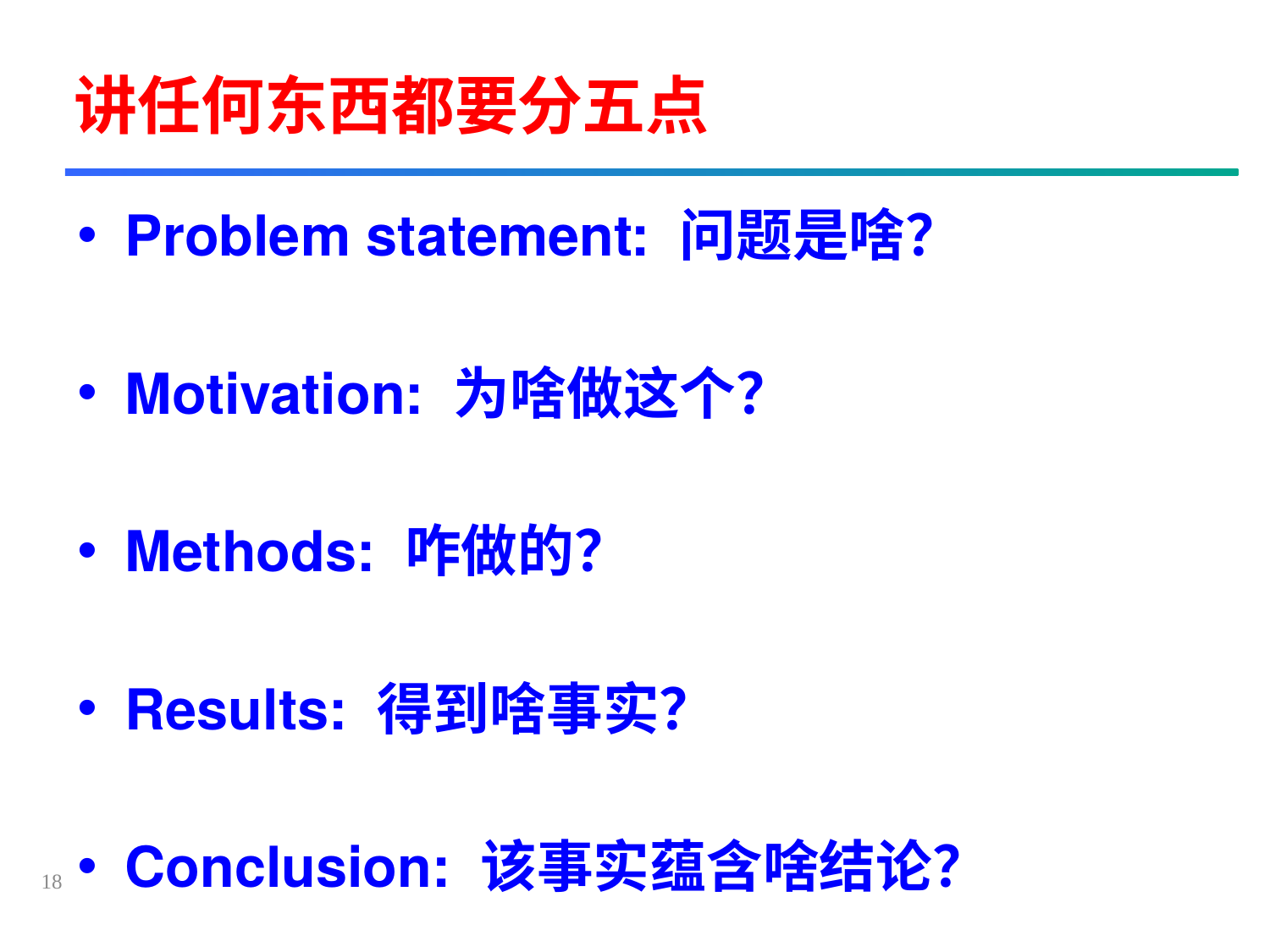

# 讲任何东西都要分五点
Problem statement: 问题是啥？

Motivation: 为啥做这个？

Methods: 咋做的？

Results: 得到啥事实？

Conclusion: 该事实蕴含啥结论？
18